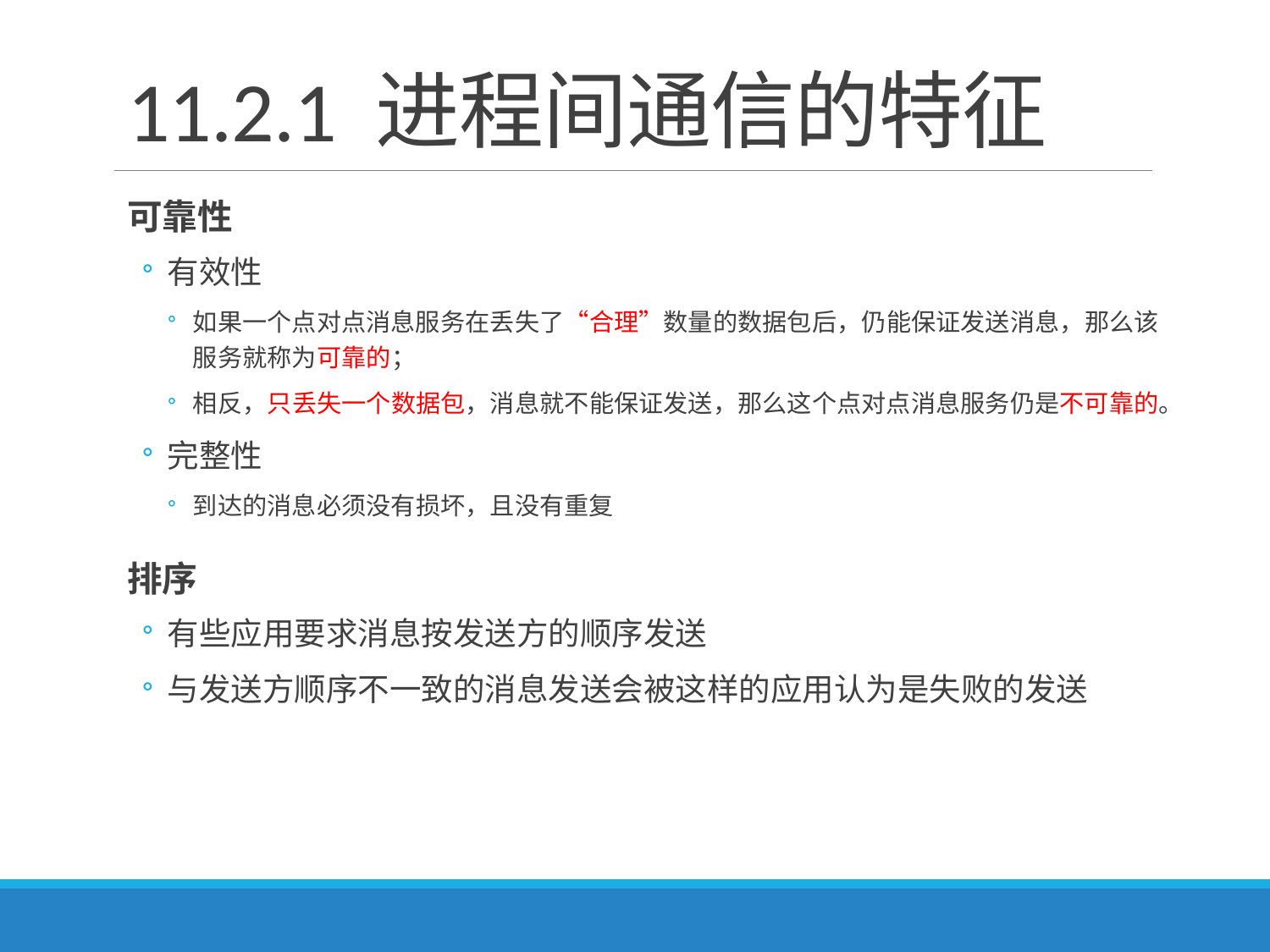

# 11.2.1 进程间通信的特征
可靠性
有效性
如果一个点对点消息服务在丢失了“合理”数量的数据包后，仍能保证发送消息，那么该服务就称为可靠的；
相反，只丢失一个数据包，消息就不能保证发送，那么这个点对点消息服务仍是不可靠的。
完整性
到达的消息必须没有损坏，且没有重复
排序
有些应用要求消息按发送方的顺序发送
与发送方顺序不一致的消息发送会被这样的应用认为是失败的发送
9